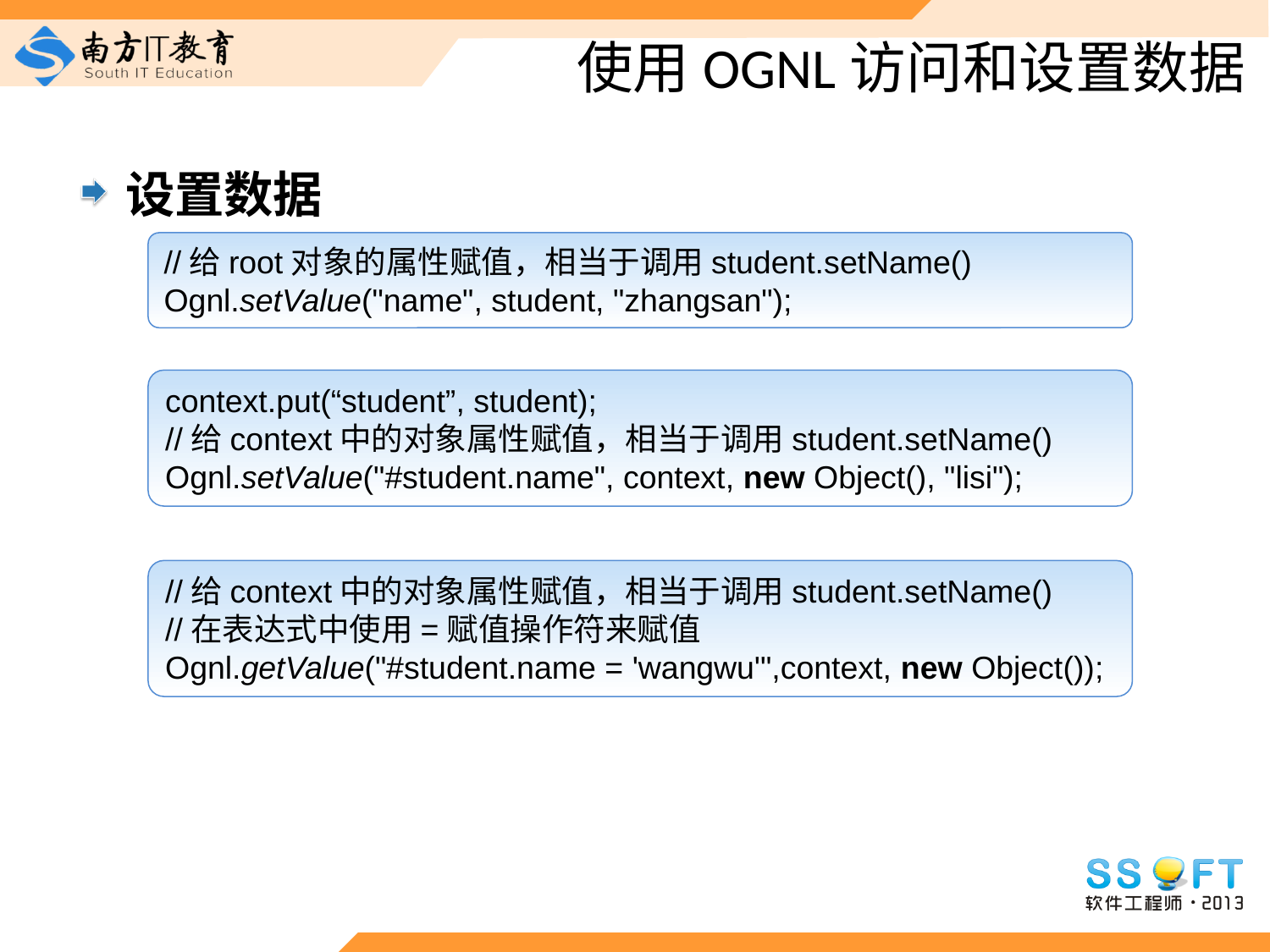

# 使用OGNL访问和设置数据
设置数据

//给root对象的属性赋值，相当于调用student.setName()
Ognl.setValue("name", student, "zhangsan");
context.put(“student”, student);
//给context中的对象属性赋值，相当于调用student.setName()
Ognl.setValue("#student.name", context, new Object(), "lisi");
//给context中的对象属性赋值，相当于调用student.setName()
//在表达式中使用=赋值操作符来赋值
Ognl.getValue("#student.name = 'wangwu'",context, new Object());